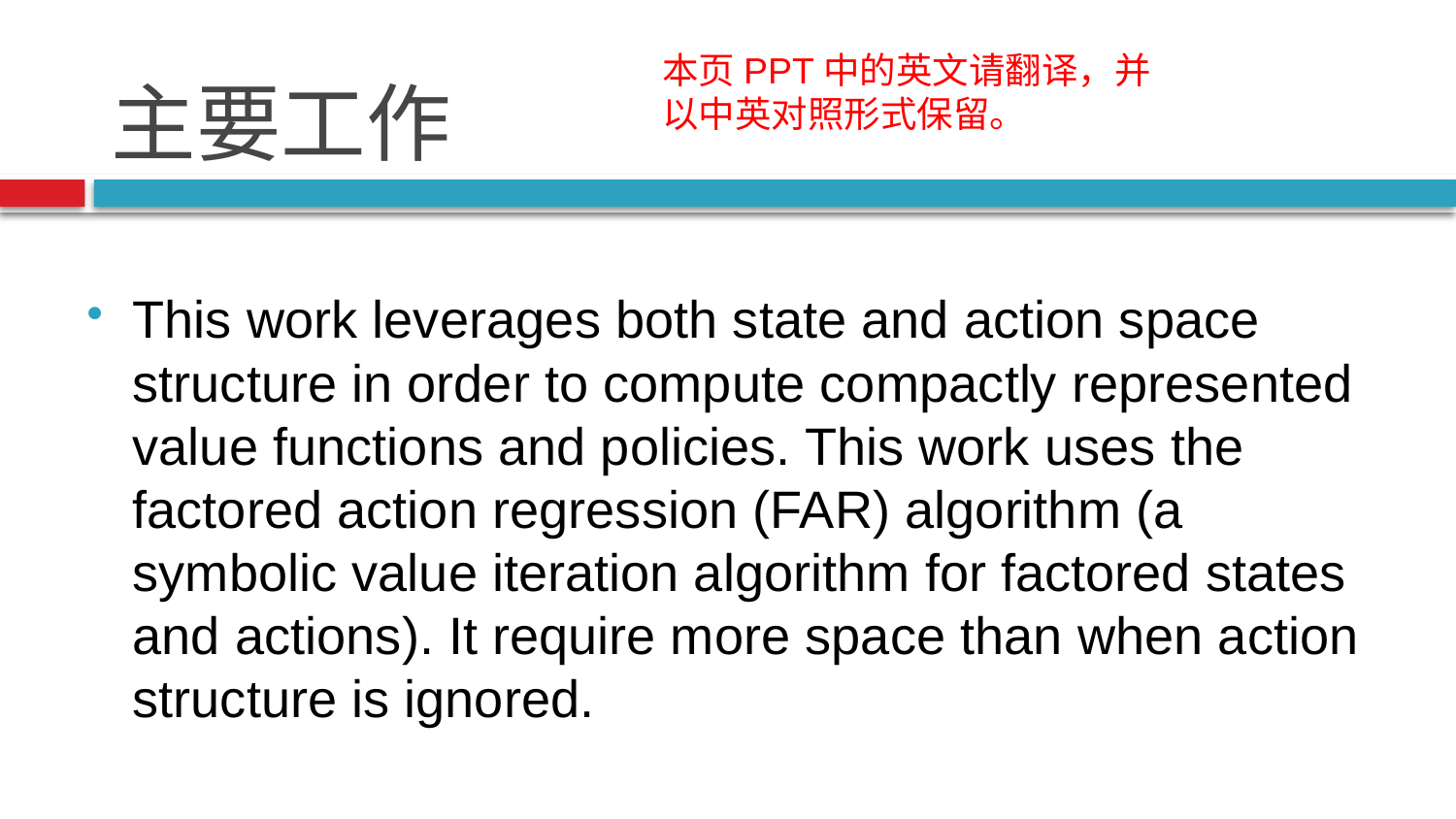

# 主要工作
本页PPT中的英文请翻译，并以中英对照形式保留。
This work leverages both state and action space structure in order to compute compactly represented value functions and policies. This work uses the factored action regression (FAR) algorithm (a  symbolic value iteration algorithm for factored states and actions). It require more space than when action structure is ignored.